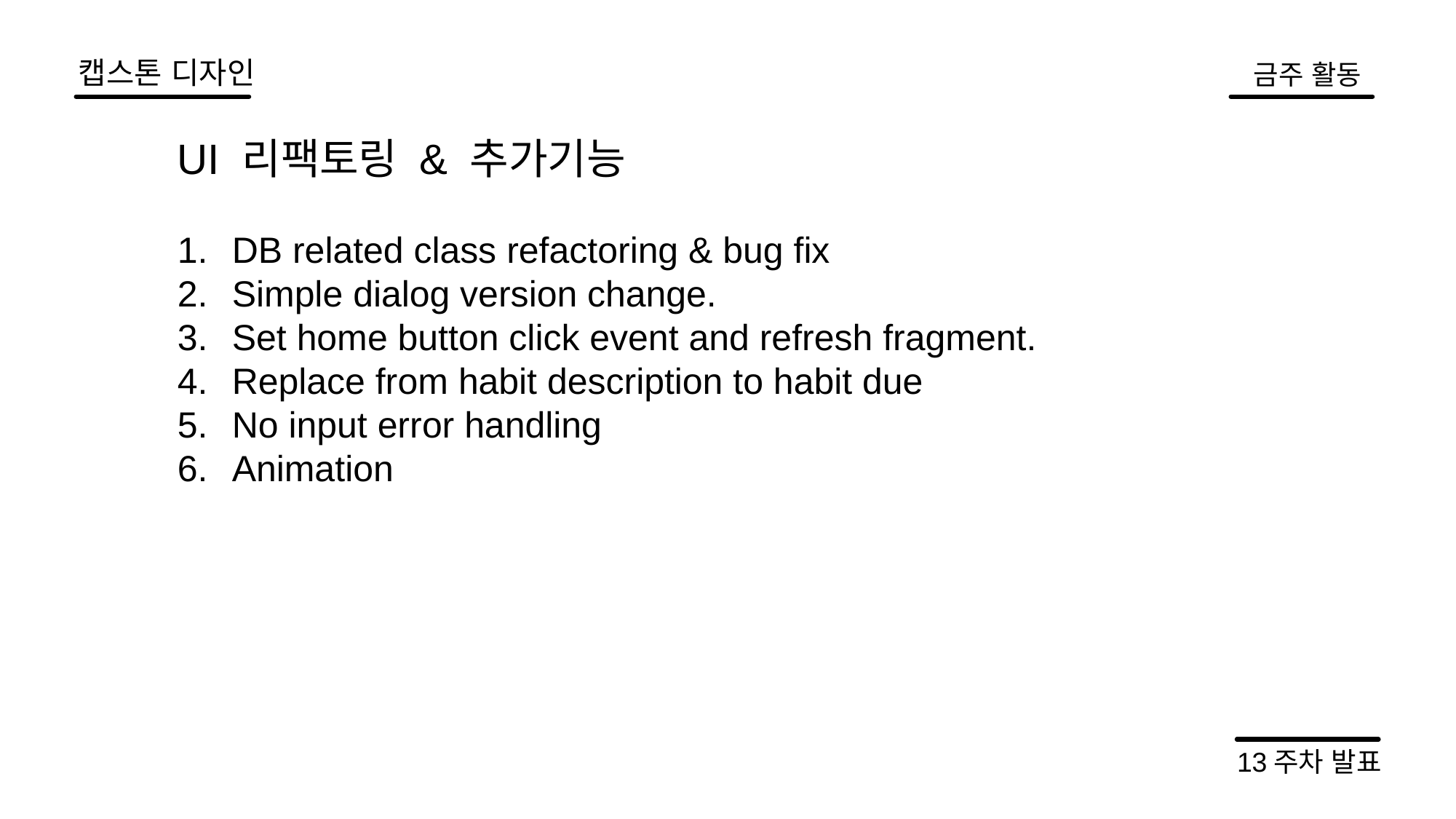

캡스톤 디자인
금주 활동
UI 리팩토링 & 추가기능

DB related class refactoring & bug fix
Simple dialog version change.
Set home button click event and refresh fragment.
Replace from habit description to habit due
No input error handling
Animation

13주차 발표